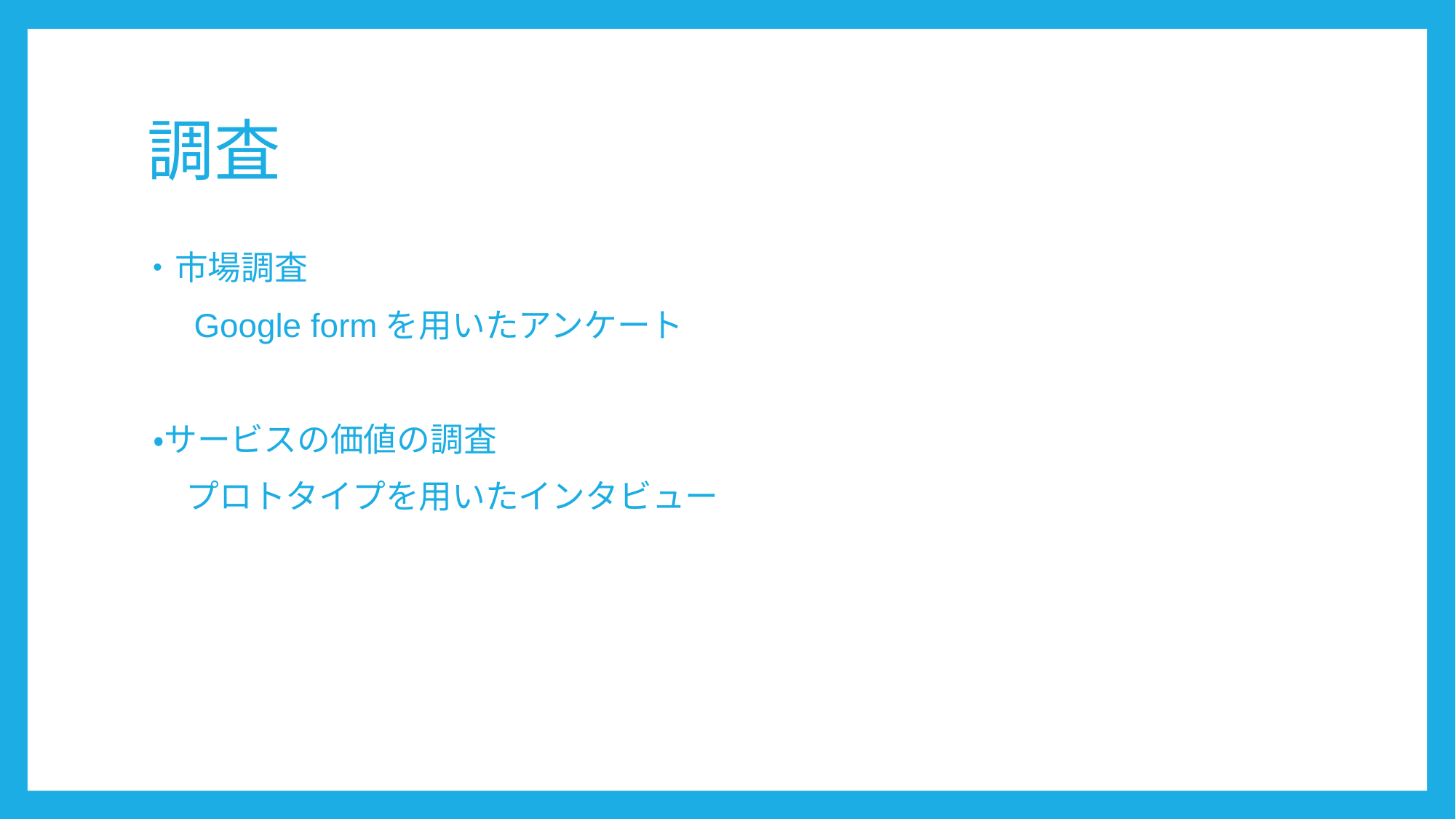

# 調査
市場調査
　Google formを用いたアンケート

・サービスの価値の調査
　プロトタイプを用いたインタビュー